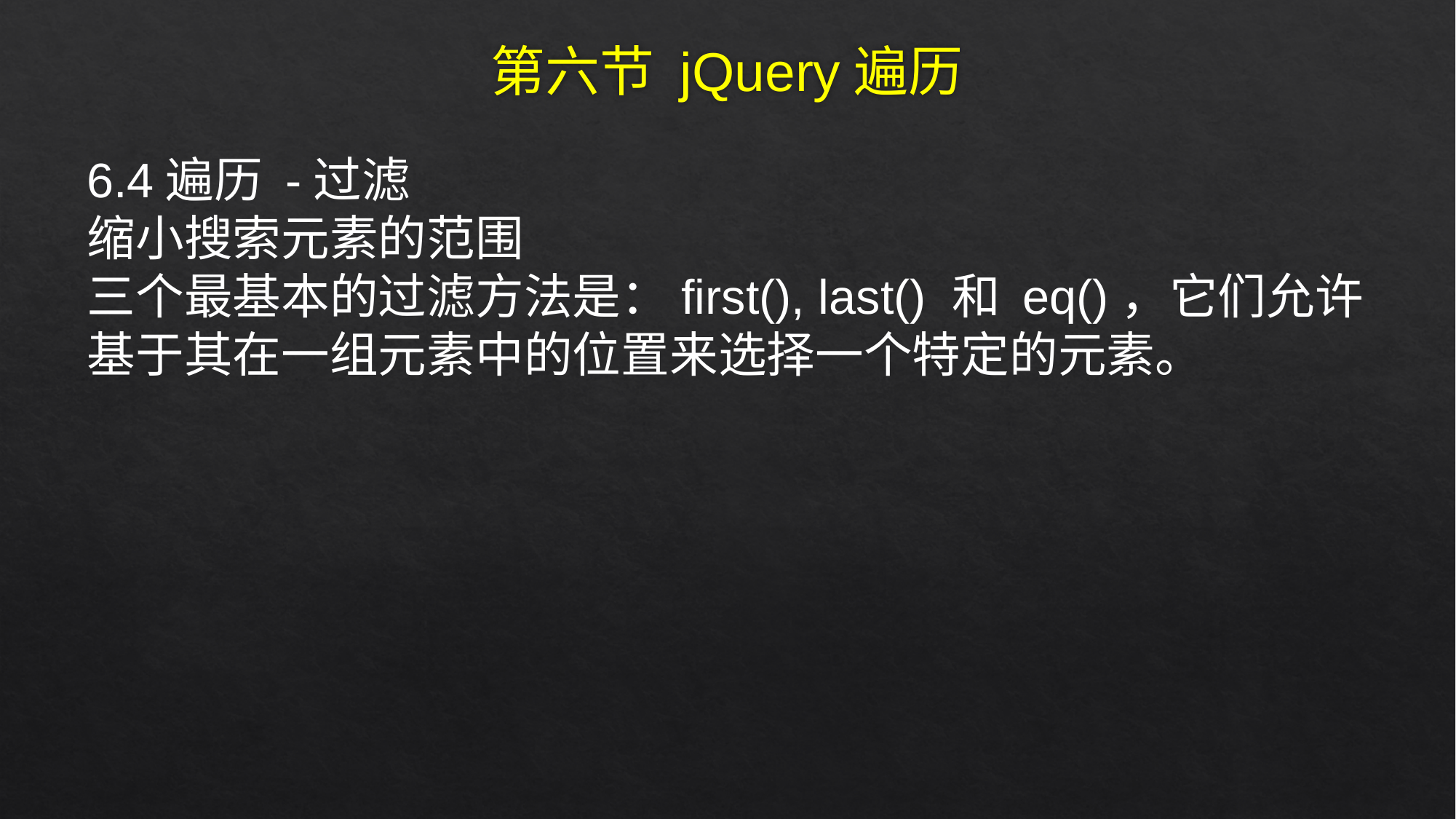

# 第六节 jQuery遍历
6.4遍历 -过滤
缩小搜索元素的范围
三个最基本的过滤方法是：first(), last() 和 eq()，它们允许
基于其在一组元素中的位置来选择一个特定的元素。